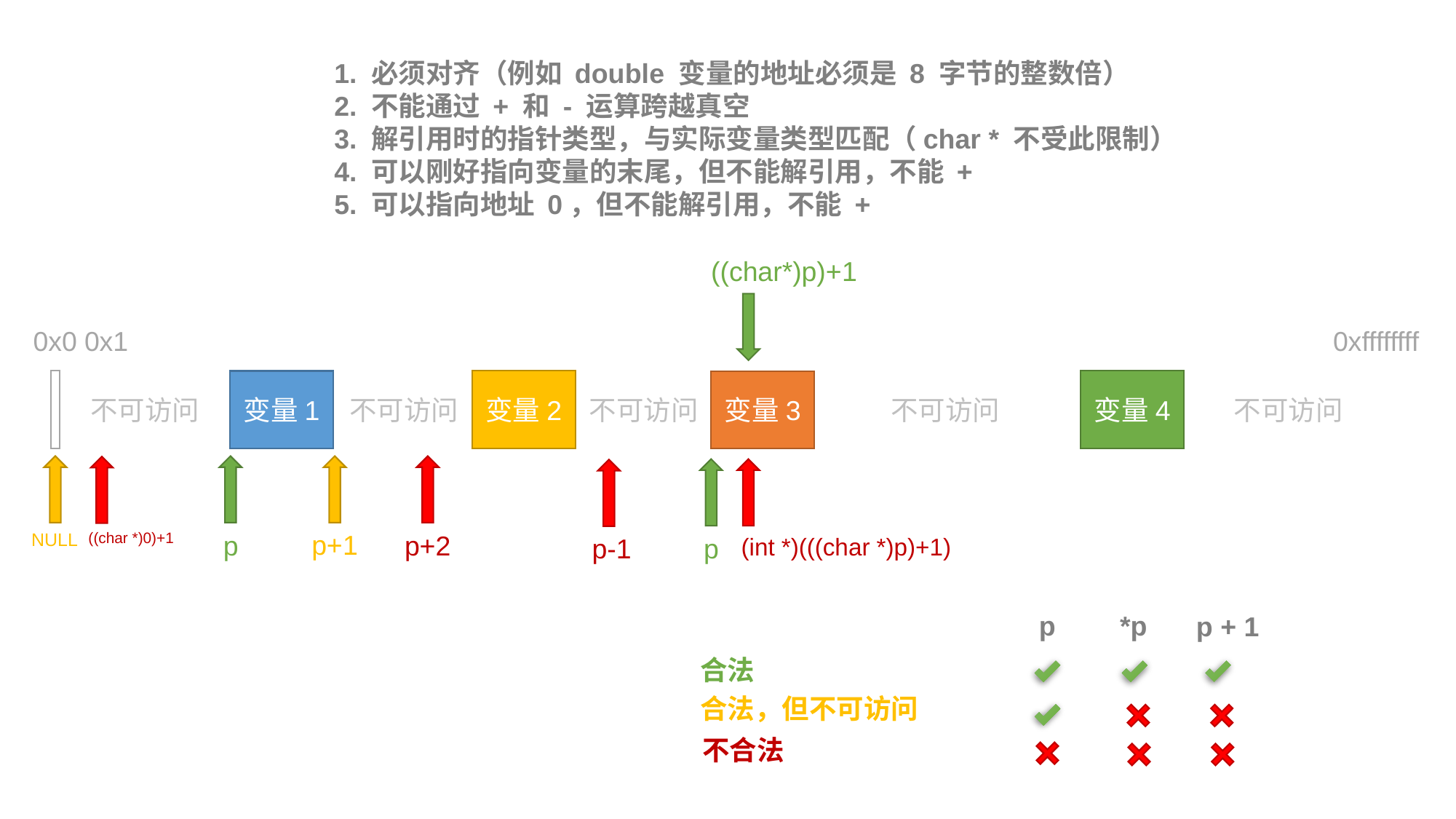

1. 必须对齐（例如 double 变量的地址必须是 8 字节的整数倍）
2. 不能通过 + 和 - 运算跨越真空
3. 解引用时的指针类型，与实际变量类型匹配（char * 不受此限制）
4. 可以刚好指向变量的末尾，但不能解引用，不能 +
5. 可以指向地址 0，但不能解引用，不能 +
((char*)p)+1

0x0
0x1
0xffffffff

变量2
变量4
变量1
变量3
不可访问
不可访问
不可访问
不可访问
不可访问

NULL
p+1
((char *)0)+1
p
p+2
(int *)(((char *)p)+1)
p-1
p
p
*p
p + 1
合法

合法，但不可访问

不合法